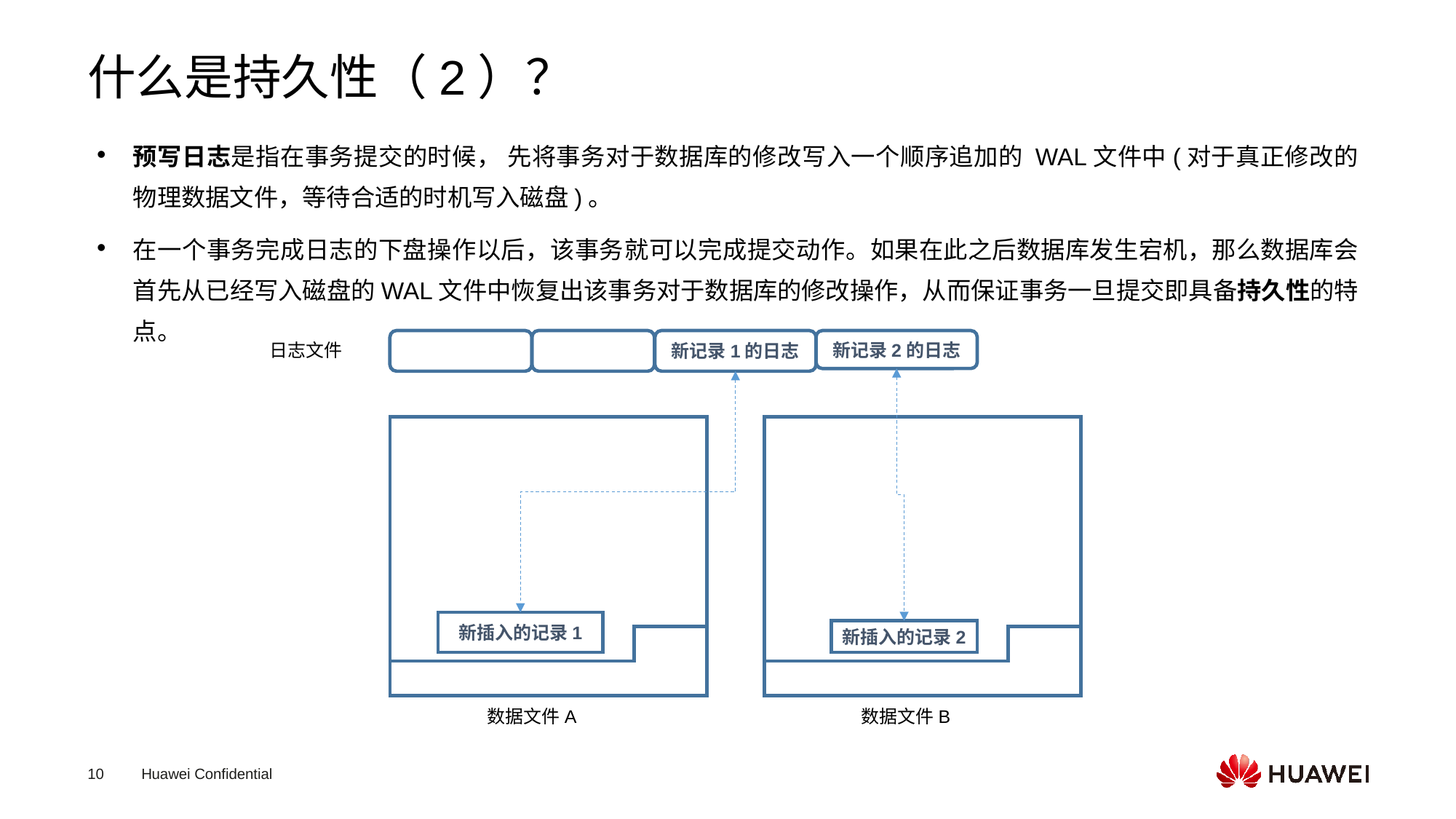

# 什么是持久性（2）？
预写日志是指在事务提交的时候， 先将事务对于数据库的修改写入一个顺序追加的 WAL文件中(对于真正修改的物理数据文件，等待合适的时机写入磁盘)。
在一个事务完成日志的下盘操作以后，该事务就可以完成提交动作。如果在此之后数据库发生宕机，那么数据库会首先从已经写入磁盘的WAL文件中恢复出该事务对于数据库的修改操作，从而保证事务一旦提交即具备持久性的特点。

新记录1的日志

新记录2的日志
日志文件

新插入的记录1
新插入的记录2
数据文件A
数据文件B